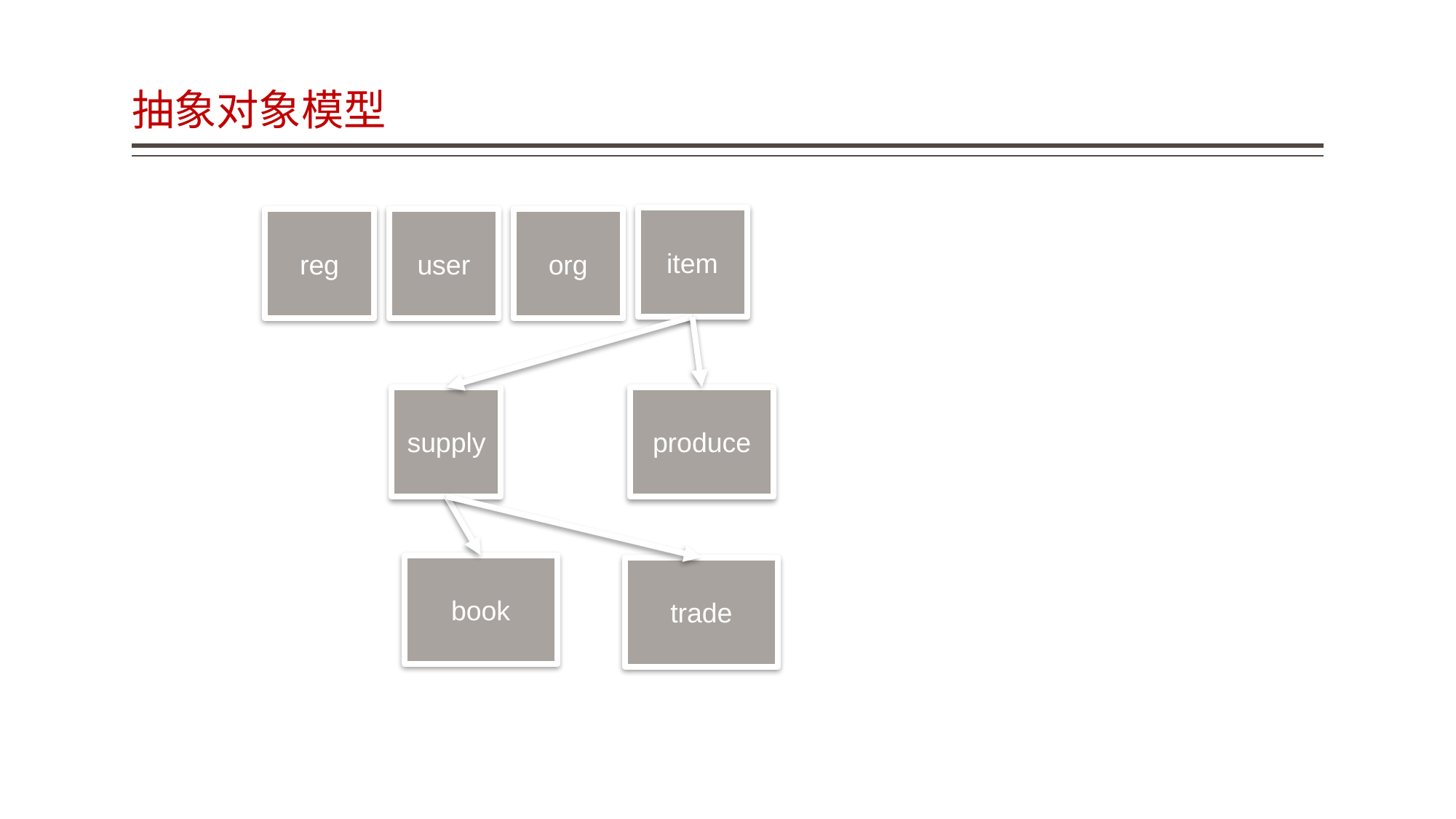

# 抽象对象模型
item
reg
user
org
supply
produce
book
trade